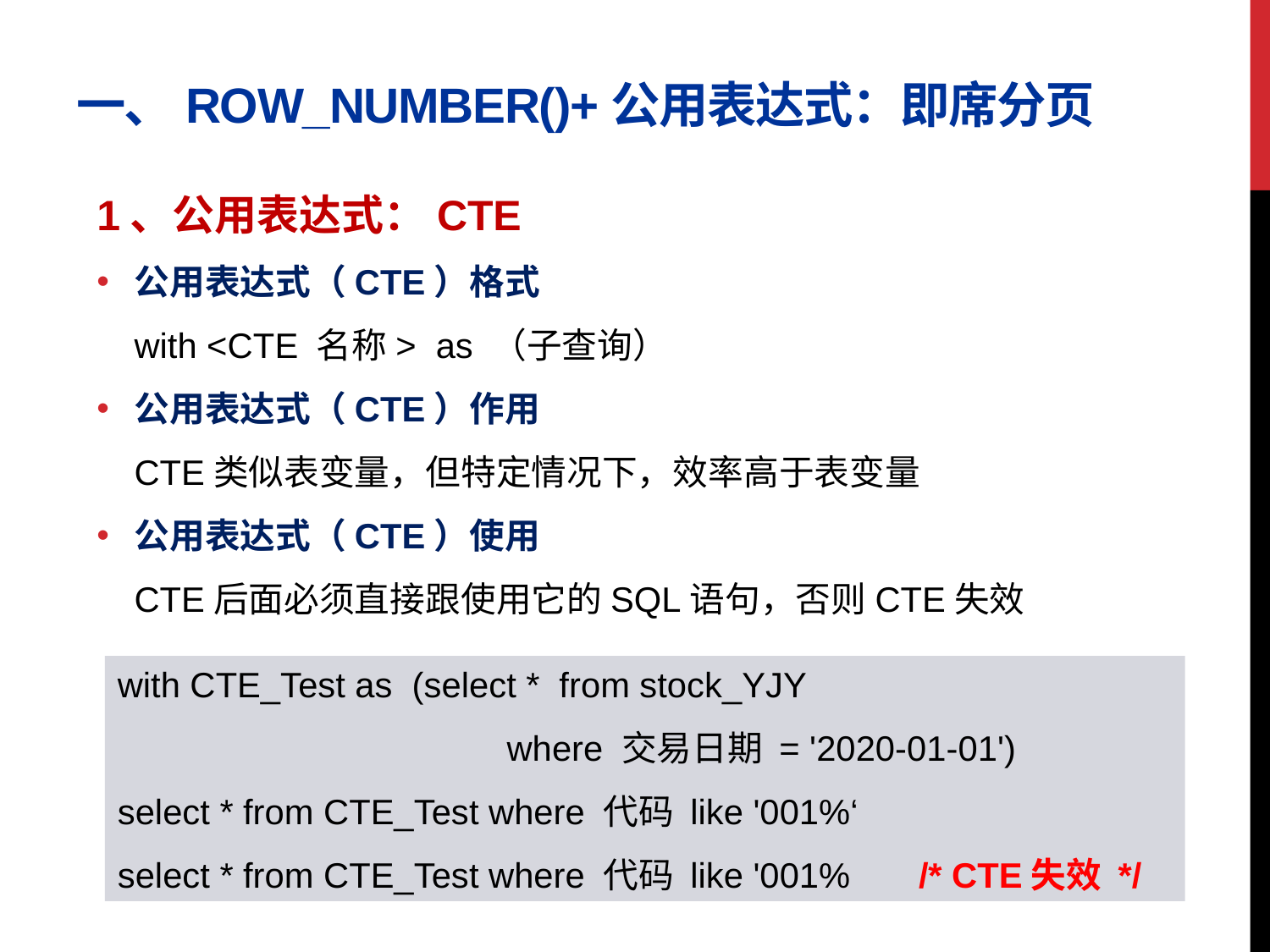

# 一、ROW_NUMBER()+公用表达式：即席分页
1、公用表达式：CTE
公用表达式（CTE）格式
with <CTE 名称>  as （子查询）
公用表达式（CTE）作用
CTE类似表变量，但特定情况下，效率高于表变量
公用表达式（CTE）使用
CTE后面必须直接跟使用它的SQL语句，否则CTE失效
with CTE_Test as  (select *  from stock_YJY
                                        where 交易日期 = '2020-01-01')
select * from CTE_Test where 代码 like '001%‘
select * from CTE_Test where 代码 like '001%       /* CTE失效 */